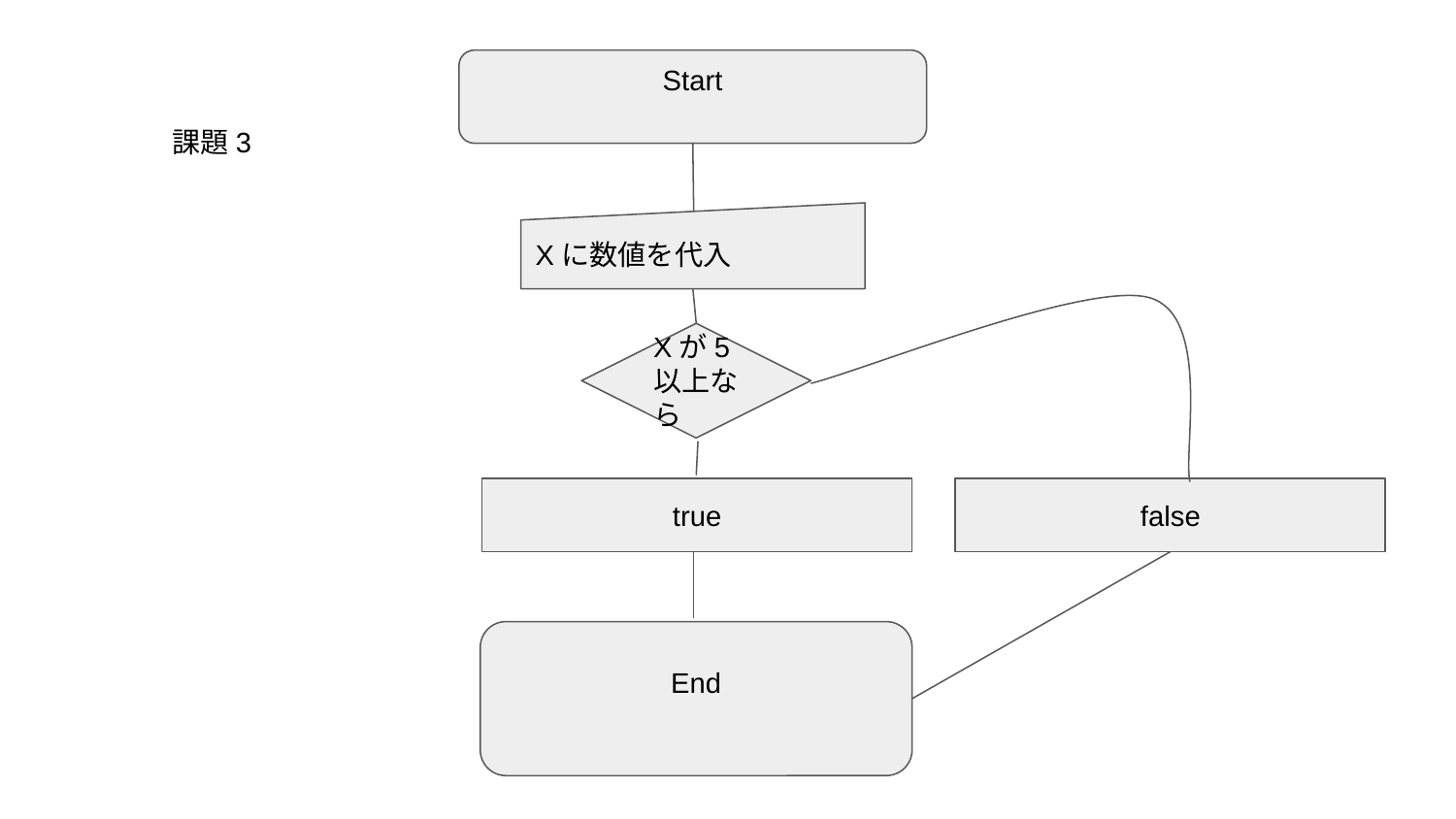

Start

課題3

Xに数値を代入

Xが5以上なら
true
false
End